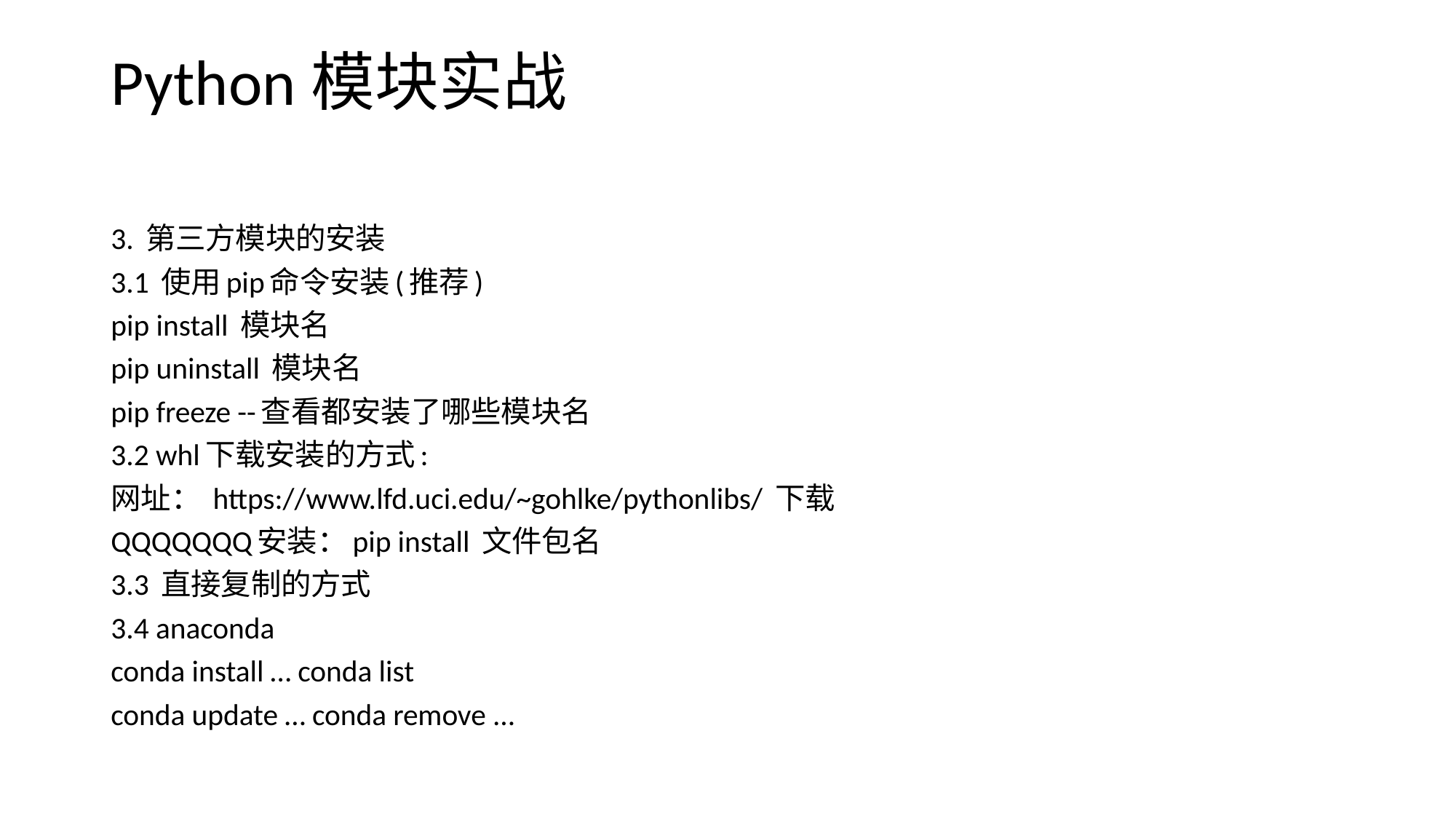

# Python模块实战
3. 第三方模块的安装
3.1 使用pip命令安装(推荐)
pip install 模块名
pip uninstall 模块名
pip freeze --查看都安装了哪些模块名
3.2 whl下载安装的方式:
网址： https://www.lfd.uci.edu/~gohlke/pythonlibs/ 下载
QQQQQQQ安装：pip install 文件包名
3.3 直接复制的方式
3.4 anaconda
conda install … conda list
conda update … conda remove ...